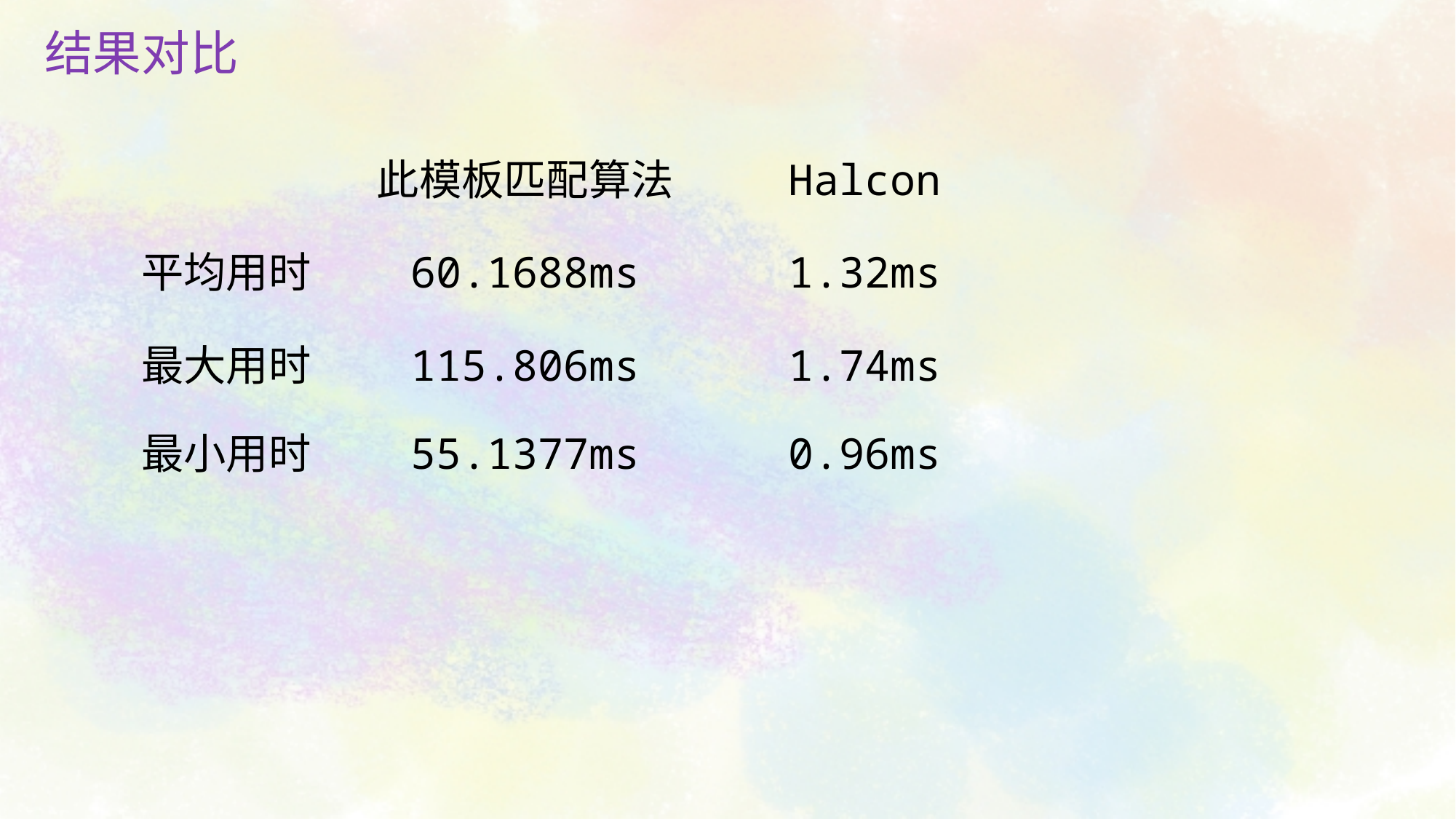

结果对比
Halcon
此模板匹配算法
1.32ms
平均用时
60.1688ms
1.74ms
最大用时
115.806ms
0.96ms
最小用时
55.1377ms